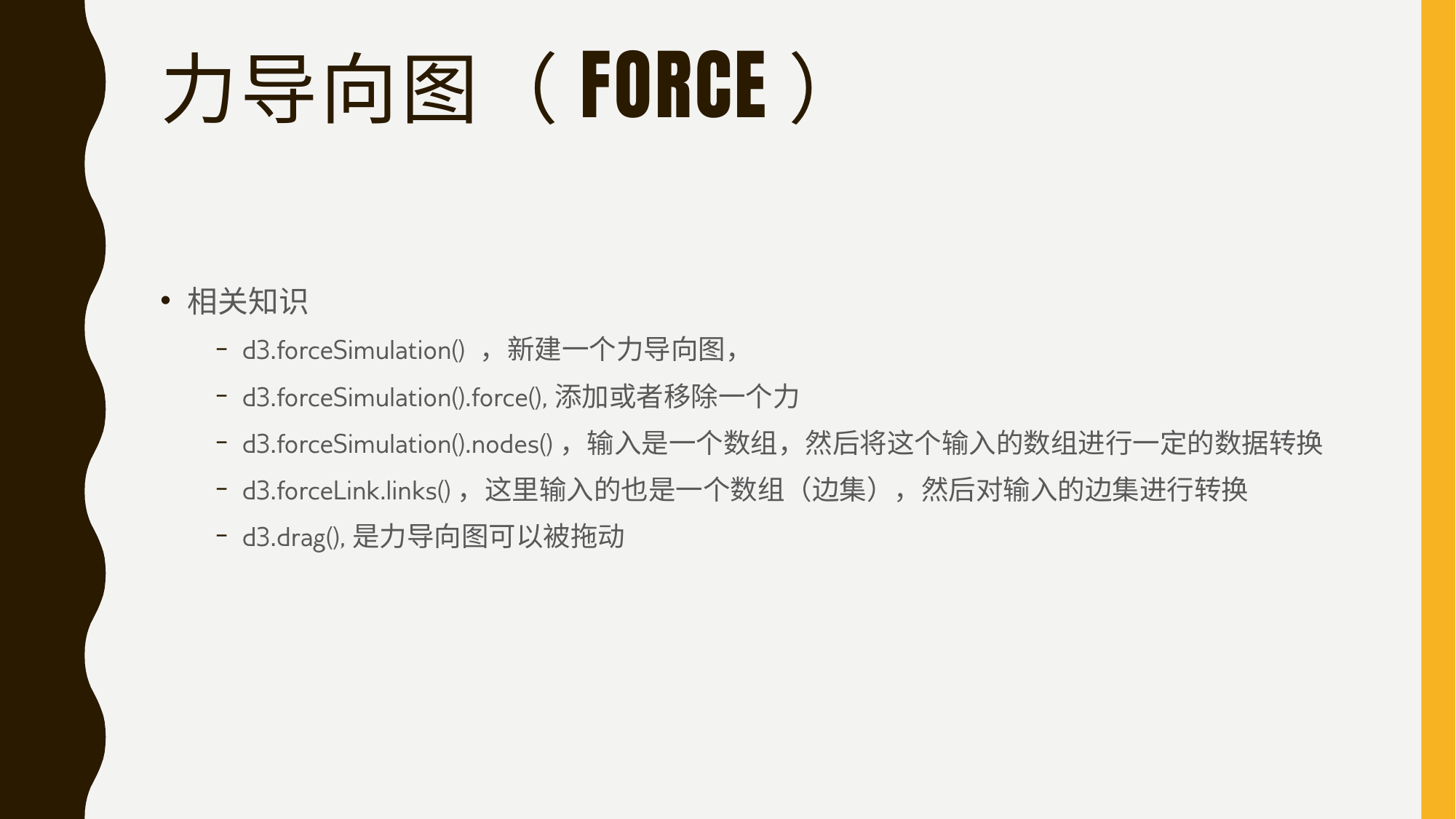

# 力导向图（Force）
相关知识
d3.forceSimulation() ，新建一个力导向图，
d3.forceSimulation().force(),添加或者移除一个力
d3.forceSimulation().nodes()，输入是一个数组，然后将这个输入的数组进行一定的数据转换
d3.forceLink.links()，这里输入的也是一个数组（边集），然后对输入的边集进行转换
d3.drag(),是力导向图可以被拖动